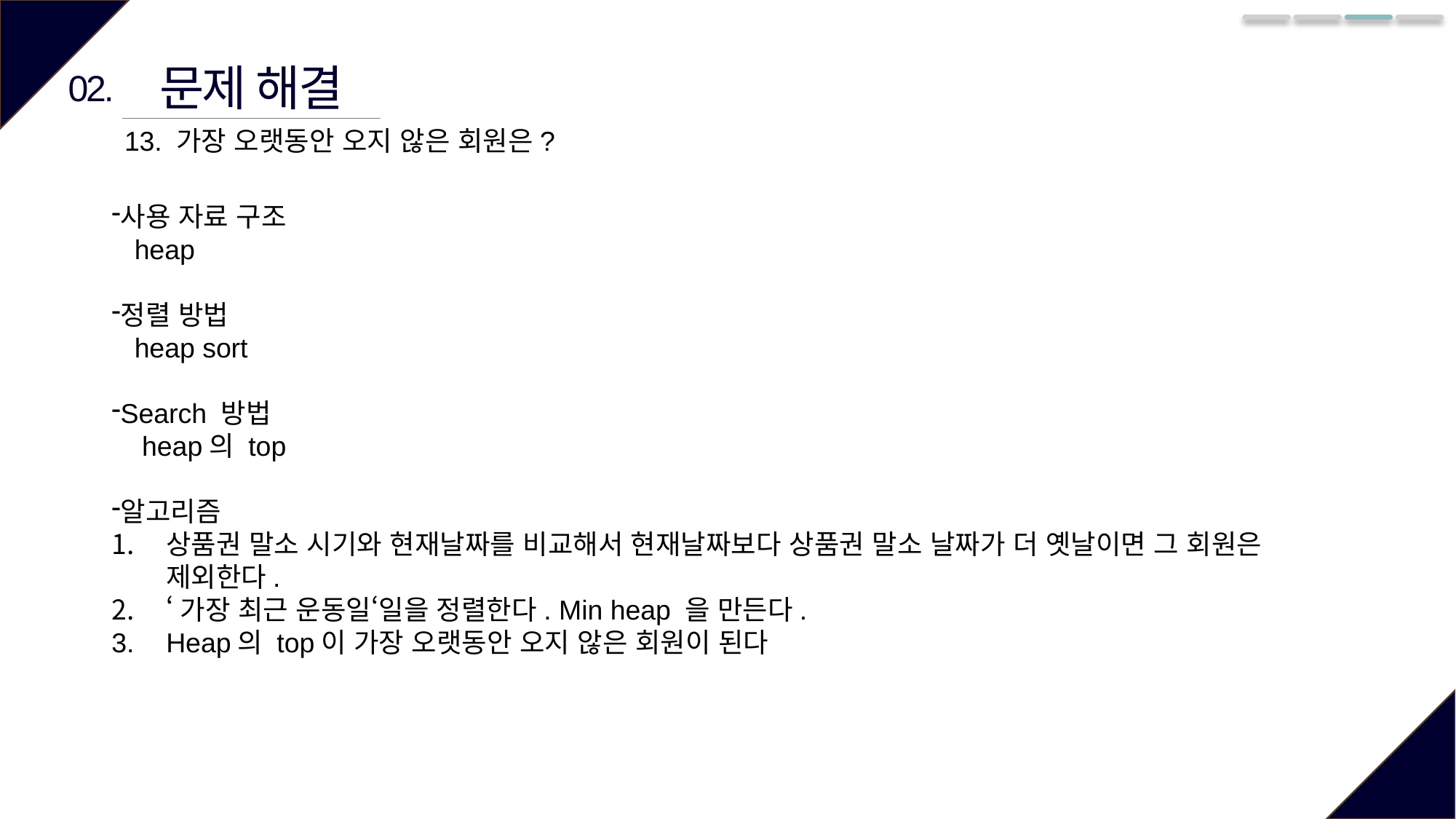

문제 해결
02.
13. 가장 오랫동안 오지 않은 회원은?
사용 자료 구조
   heap

정렬 방법
   heap sort

Search 방법
    heap의 top

알고리즘
상품권 말소 시기와 현재날짜를 비교해서 현재날짜보다 상품권 말소 날짜가 더 옛날이면 그 회원은 제외한다.
‘가장 최근 운동일‘일을 정렬한다. Min heap 을 만든다.
Heap의 top이 가장 오랫동안 오지 않은 회원이 된다